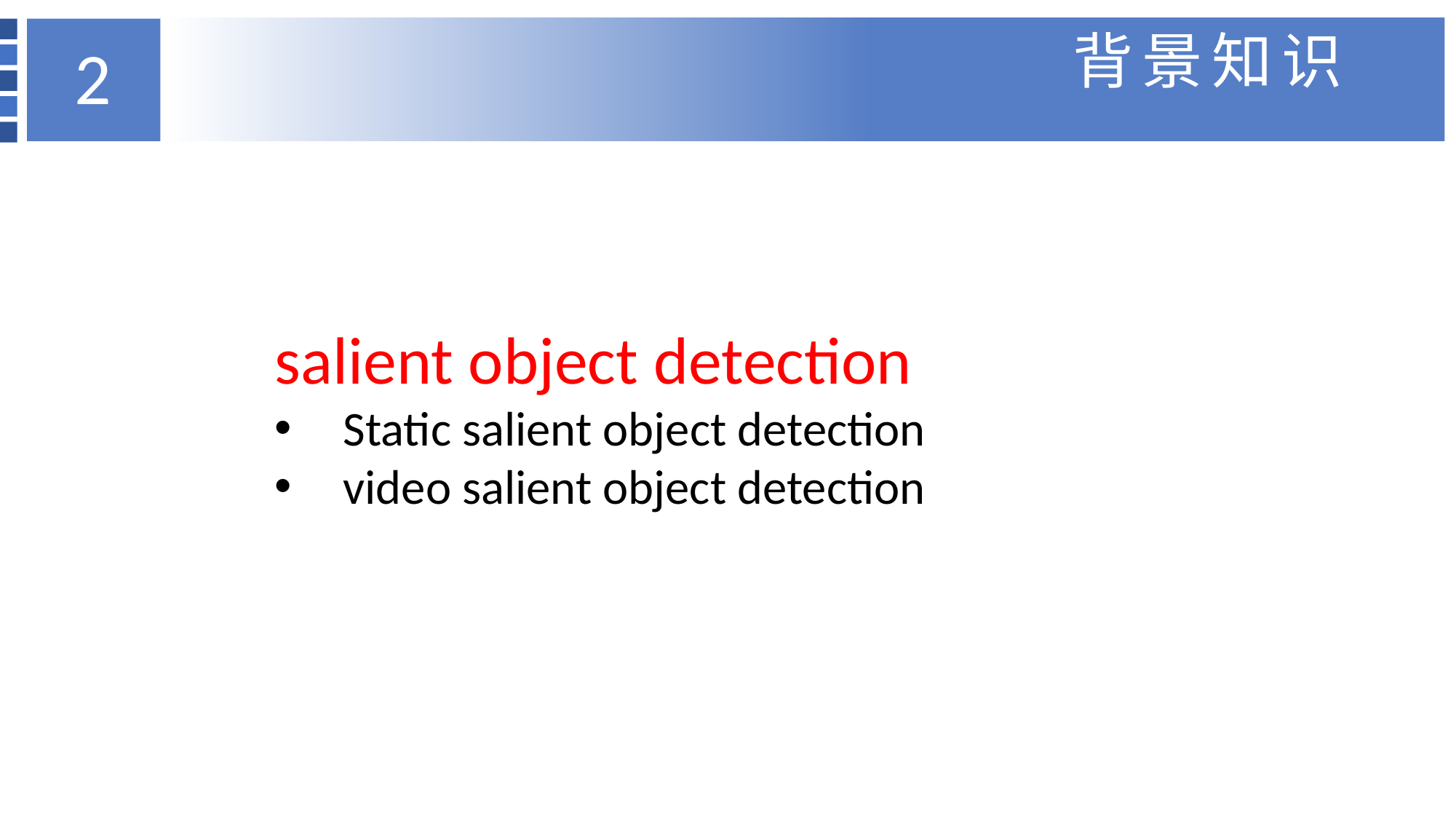

背景知识

2
salient object detection
Static salient object detection
video salient object detection